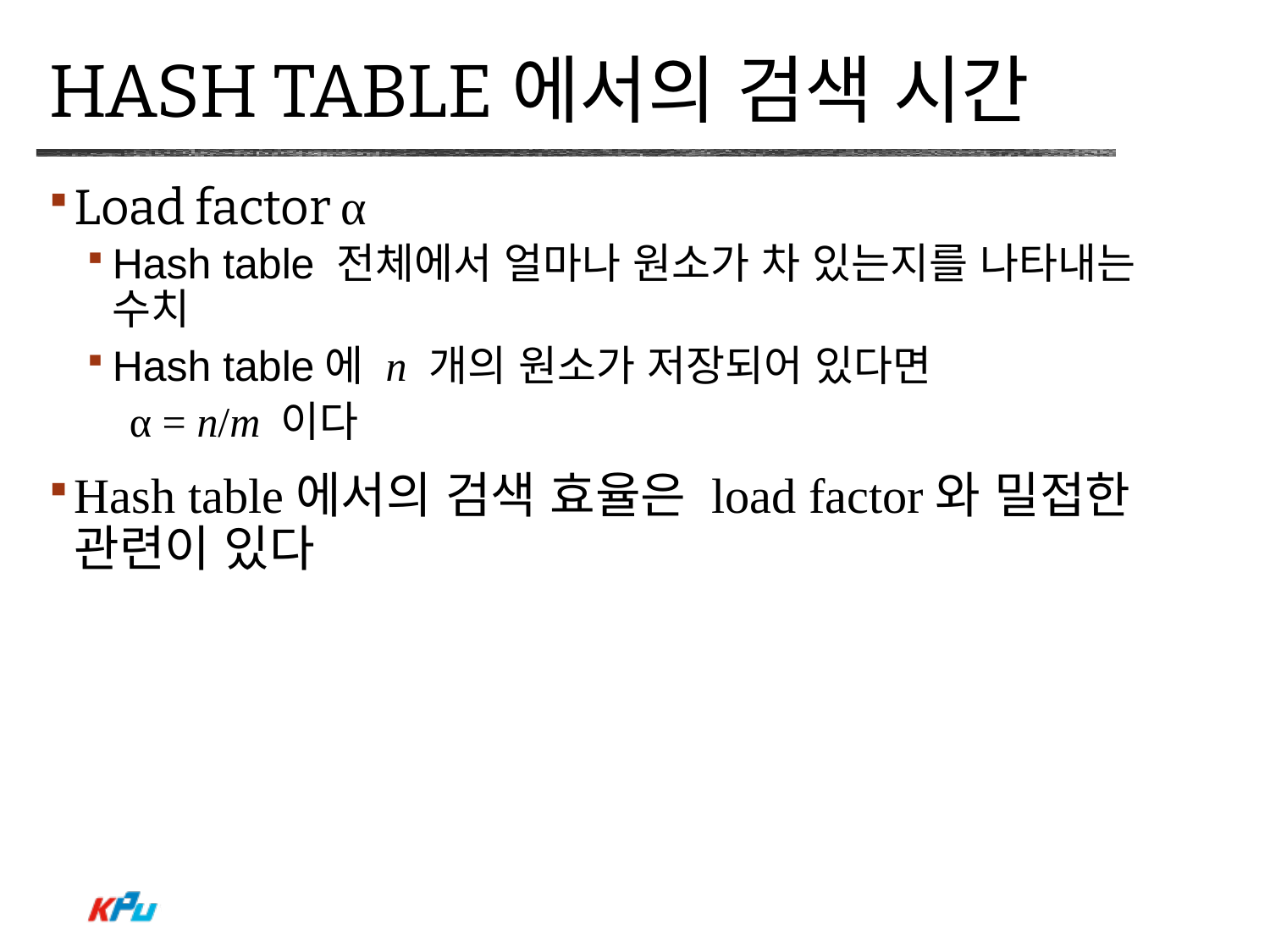

# Hash Table에서의 검색 시간
Load factor α
Hash table 전체에서 얼마나 원소가 차 있는지를 나타내는 수치
Hash table에 n 개의 원소가 저장되어 있다면
    α = n/m 이다
Hash table에서의 검색 효율은 load factor와 밀접한 관련이 있다